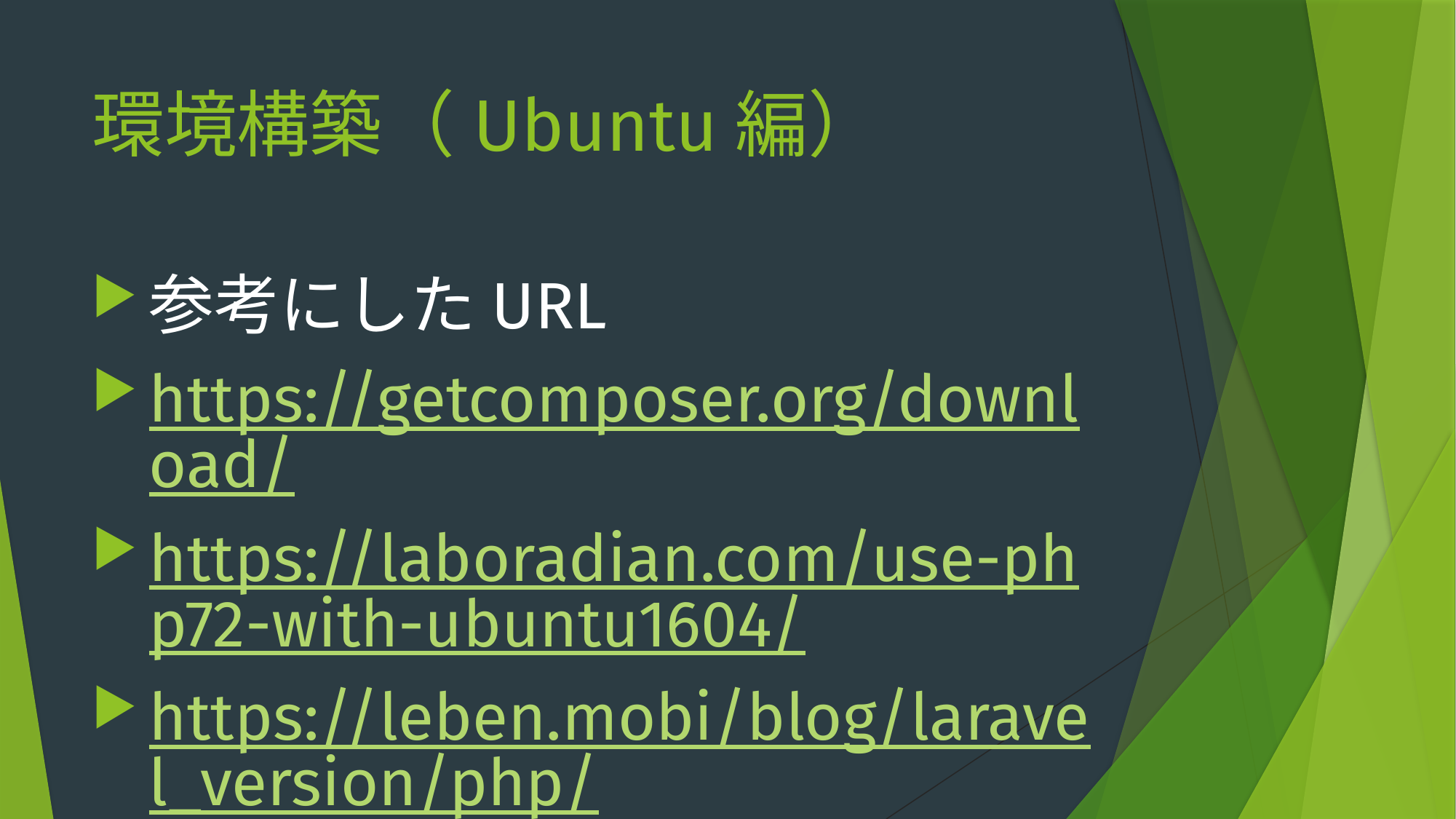

# 環境構築（Ubuntu編）
参考にしたURL
https://getcomposer.org/download/
https://laboradian.com/use-php72-with-ubuntu1604/
https://leben.mobi/blog/laravel_version/php/
https://qiita.com/saku_tto_chan/items/724f00d6495deaceabaf